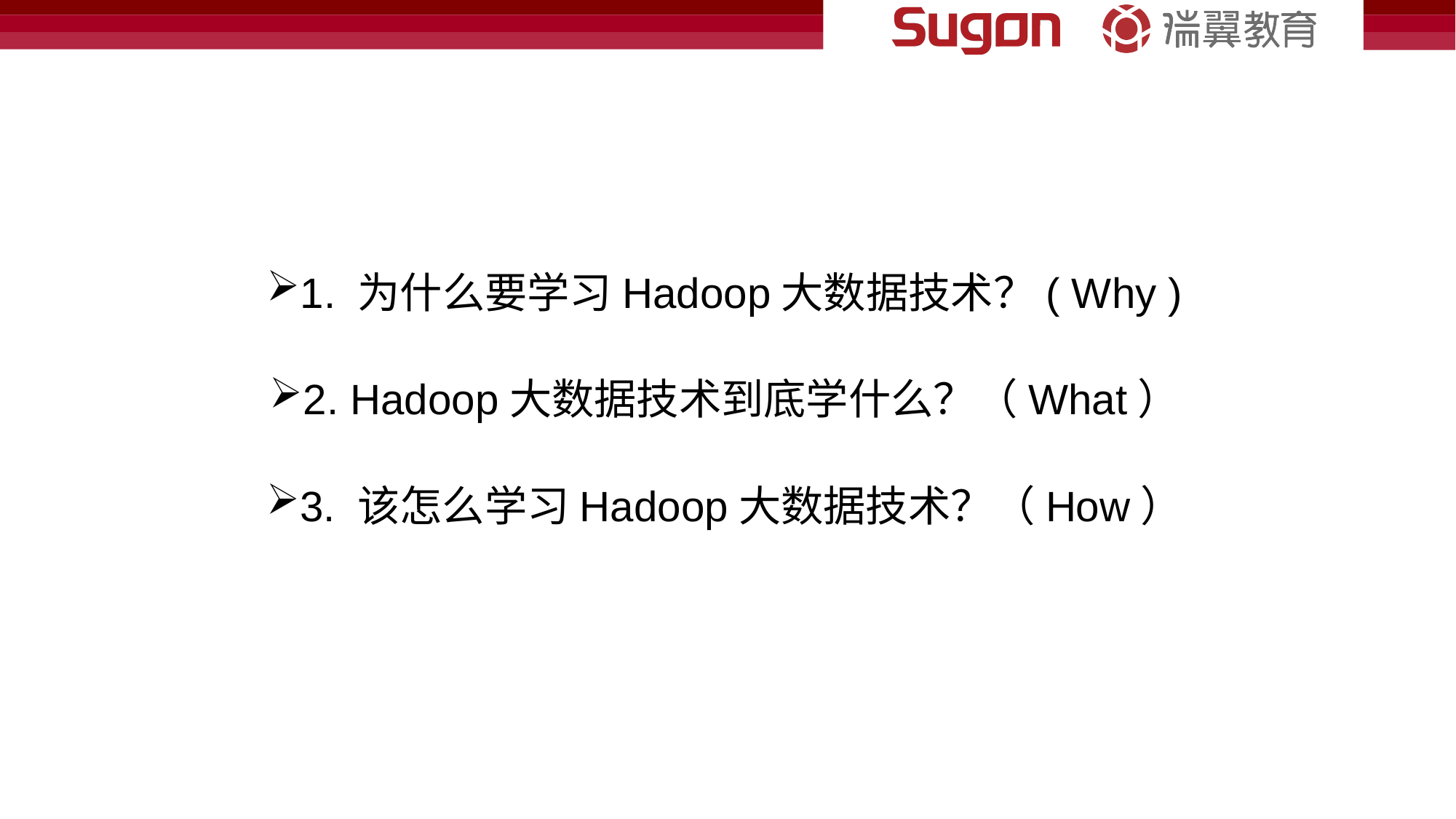

1. 为什么要学习Hadoop大数据技术？( Why )
2. Hadoop大数据技术到底学什么？（What）
3. 该怎么学习Hadoop大数据技术？（How）